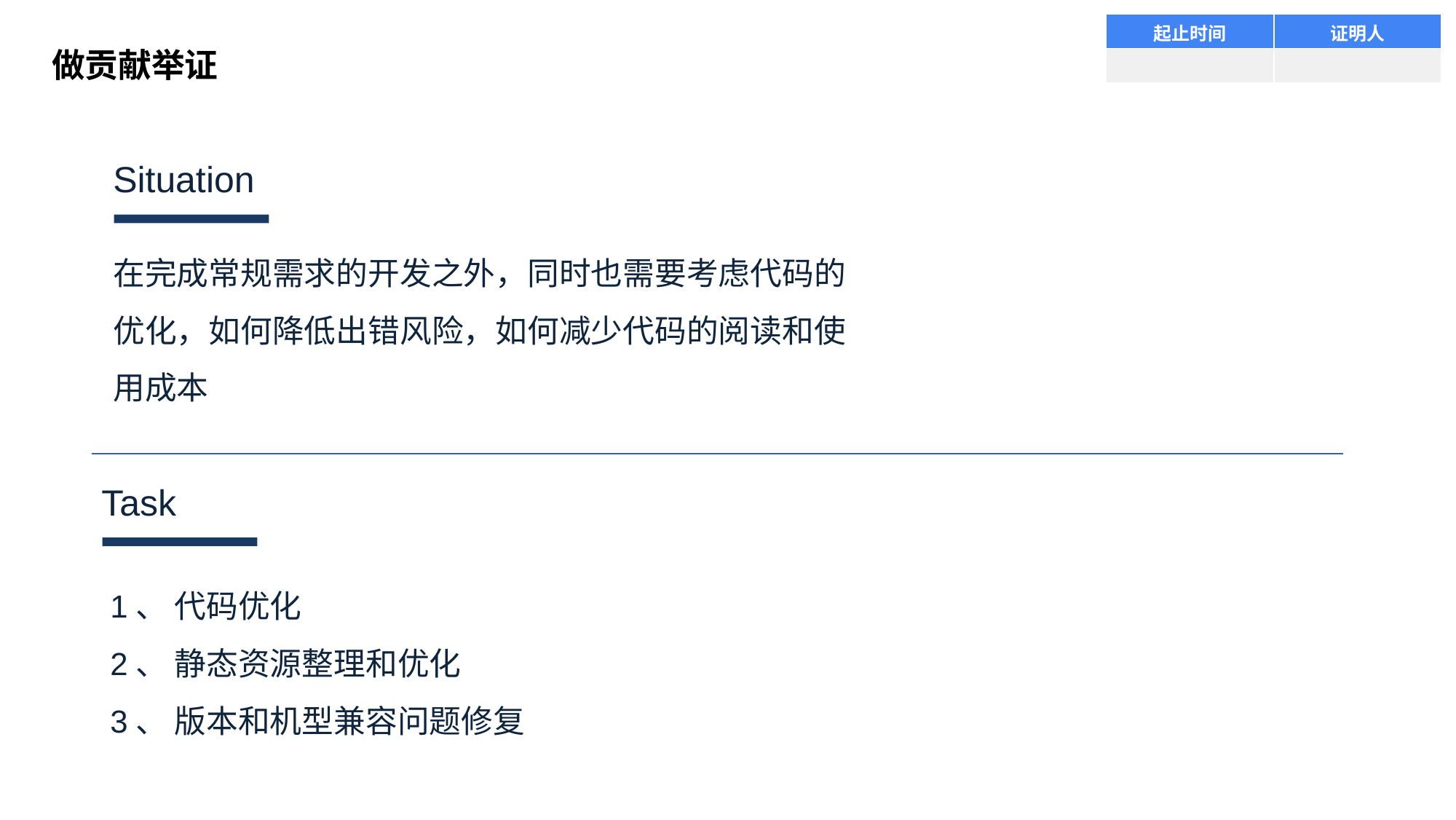

| 起止时间 | 证明人 |
| --- | --- |
|  |  |
做贡献举证
Situation

在完成常规需求的开发之外，同时也需要考虑代码的优化，如何降低出错风险，如何减少代码的阅读和使用成本
Task

 1、 代码优化
 2、 静态资源整理和优化
 3、 版本和机型兼容问题修复